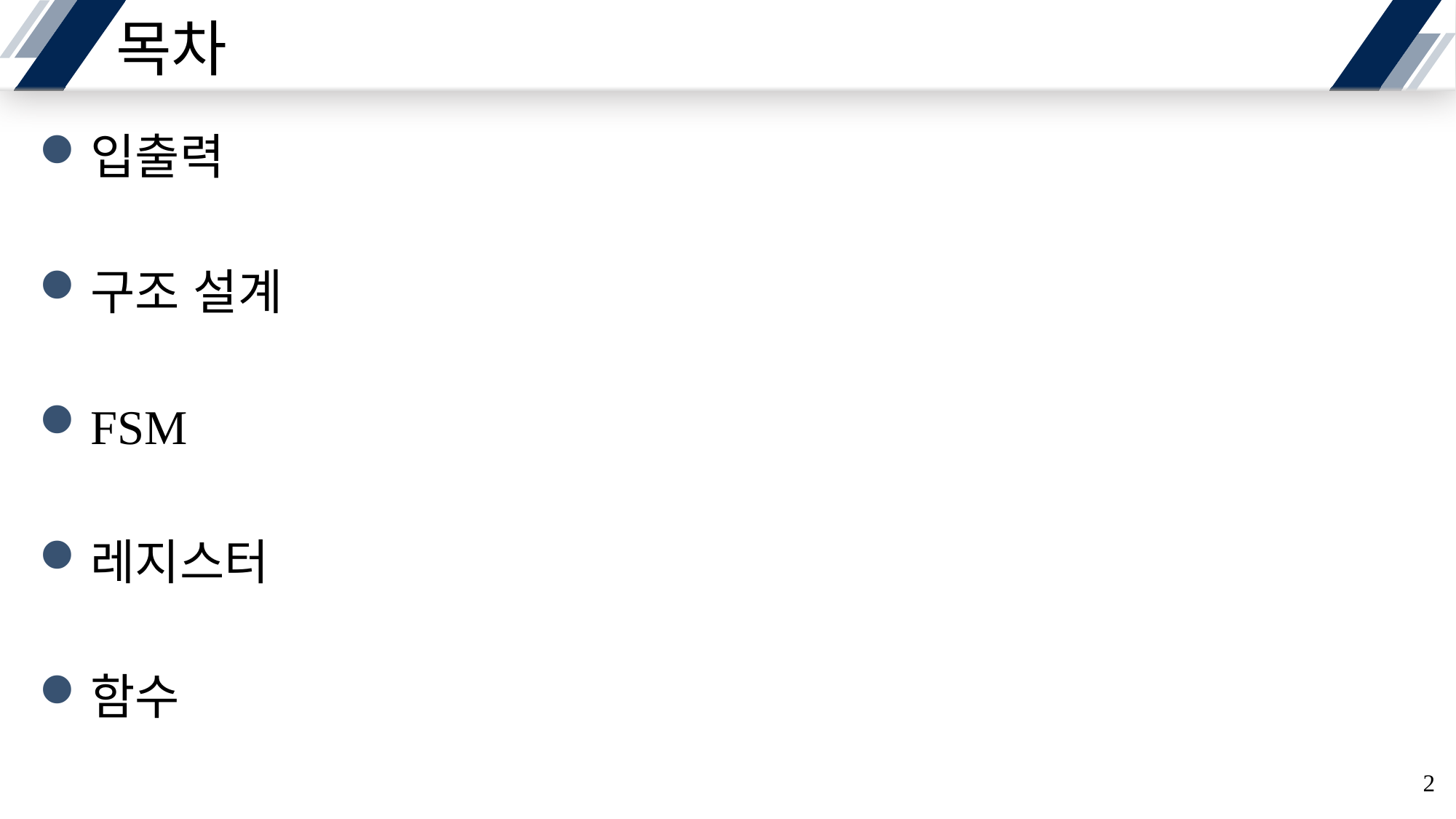

# 목차
입출력

구조 설계

FSM

레지스터

함수
2